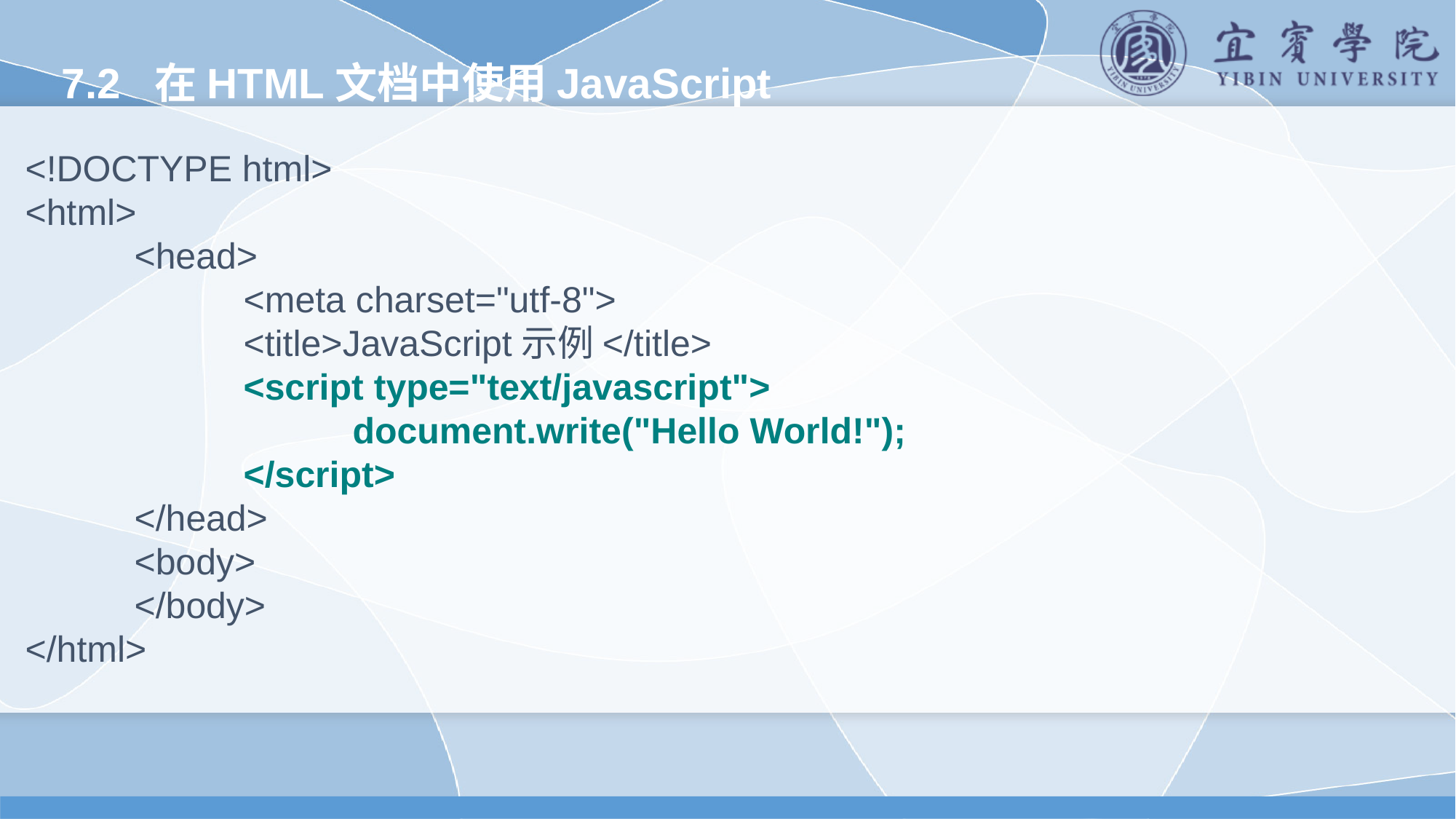

7.2  在HTML文档中使用JavaScript
<!DOCTYPE html>
<html>
	<head>
		<meta charset="utf-8">
		<title>JavaScript示例</title>
		<script type="text/javascript">
			document.write("Hello World!");
		</script>
	</head>
	<body>
	</body>
</html>